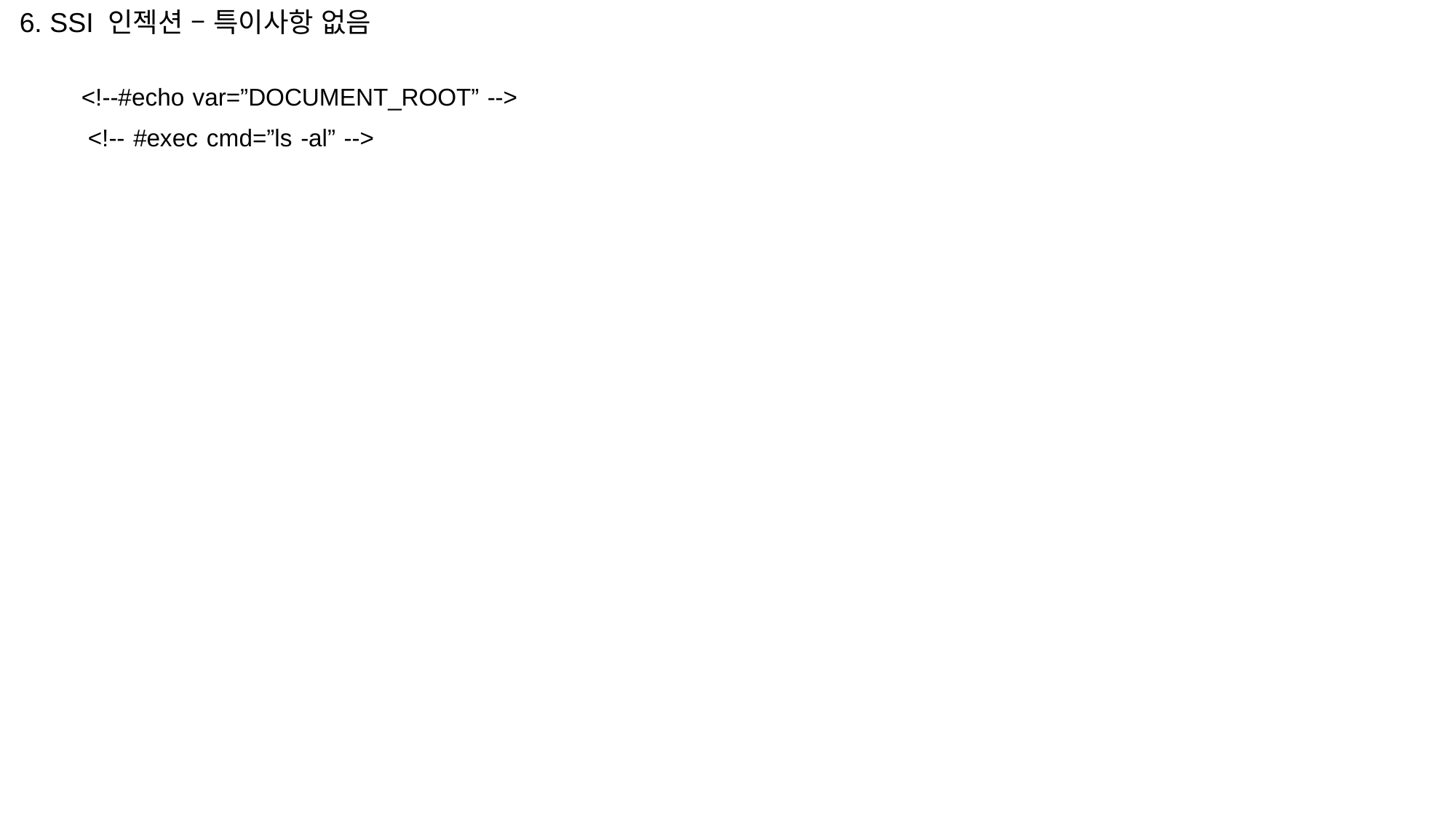

6. SSI 인젝션 – 특이사항 없음
<!--#echo var=”DOCUMENT_ROOT” -->
<!-- #exec cmd=”ls -al” -->